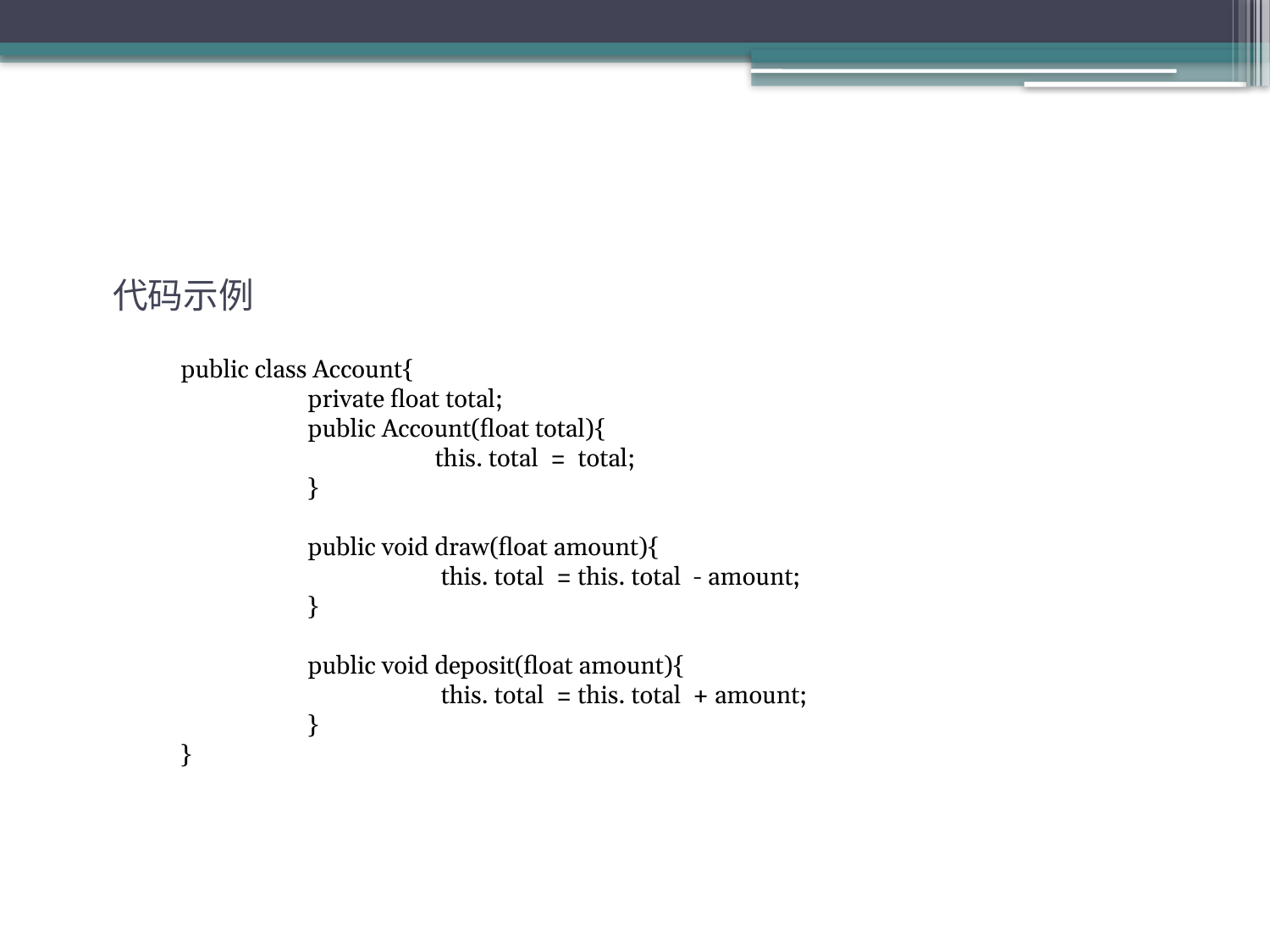

代码示例
public class Account{
	private float total;
	public Account(float total){
		this. total  =  total;
	}

	public void draw(float amount){
		 this. total  = this. total  - amount;
	}

	public void deposit(float amount){
		 this. total  = this. total  + amount;
	}
}